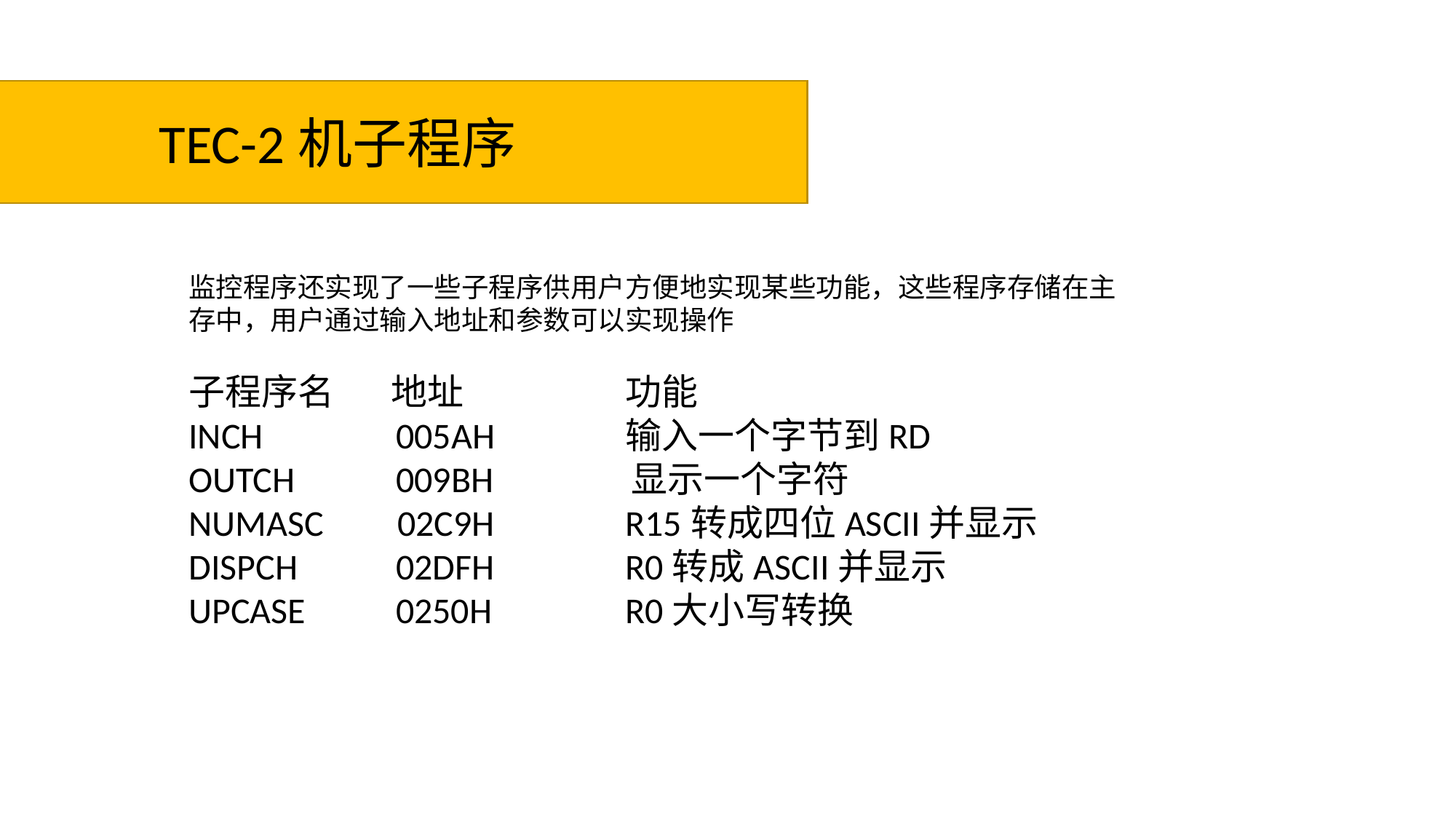

TEC-2机子程序
监控程序还实现了一些子程序供用户方便地实现某些功能，这些程序存储在主存中，用户通过输入地址和参数可以实现操作

子程序名       地址		功能
INCH  	            005AH   	输入一个字节到RD
OUTCH	            009BH	             显示一个字符
NUMASC         02C9H		R15转成四位ASCII并显示
DISPCH            02DFH		R0转成ASCII并显示
UPCASE           0250H		R0大小写转换